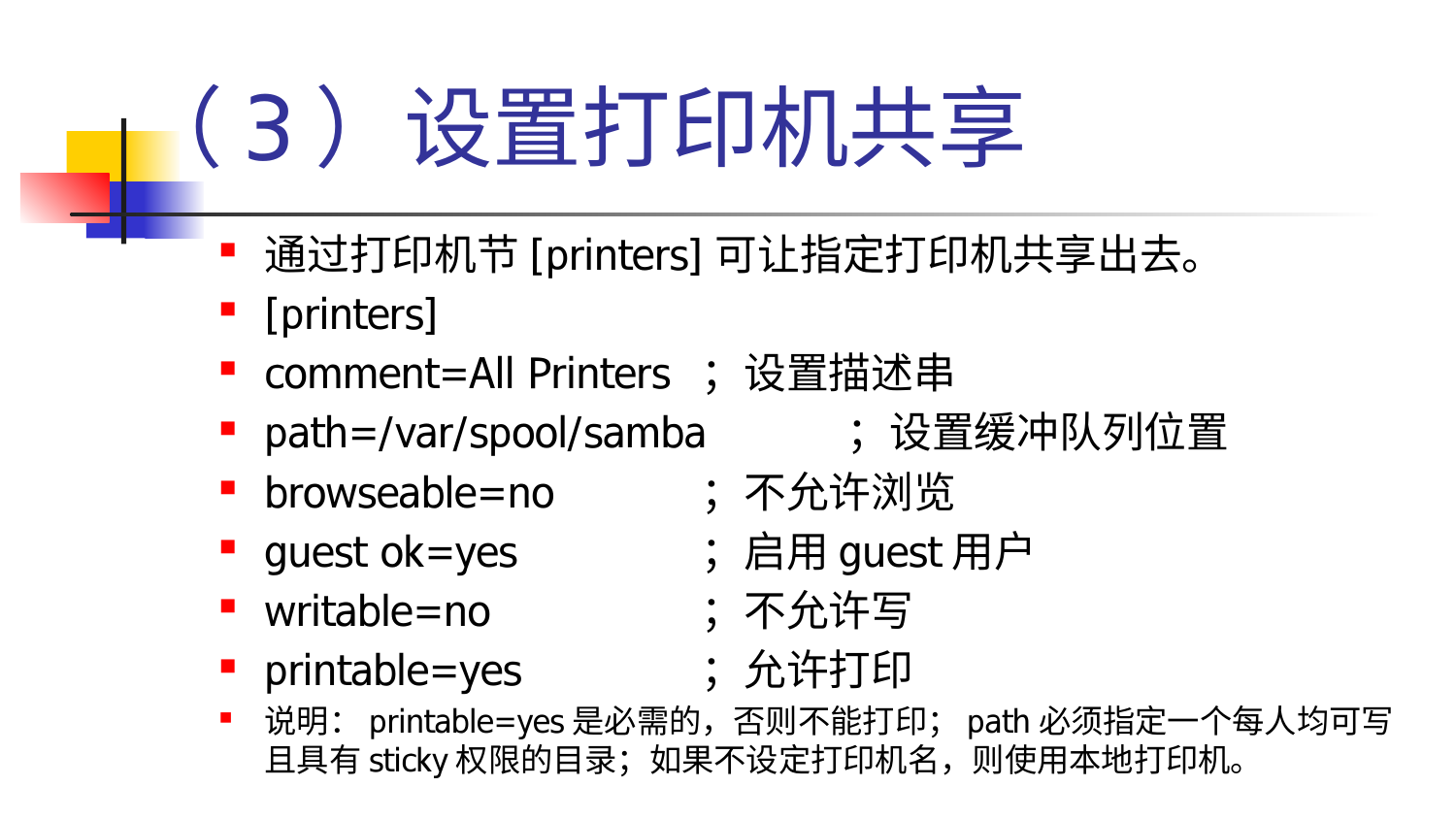

# （3）设置打印机共享
通过打印机节[printers]可让指定打印机共享出去。
[printers]
comment=All Printers	；设置描述串
path=/var/spool/samba	；设置缓冲队列位置
browseable=no		；不允许浏览
guest ok=yes		；启用guest用户
writable=no		；不允许写
printable=yes		；允许打印
说明：printable=yes是必需的，否则不能打印；path必须指定一个每人均可写且具有sticky权限的目录；如果不设定打印机名，则使用本地打印机。